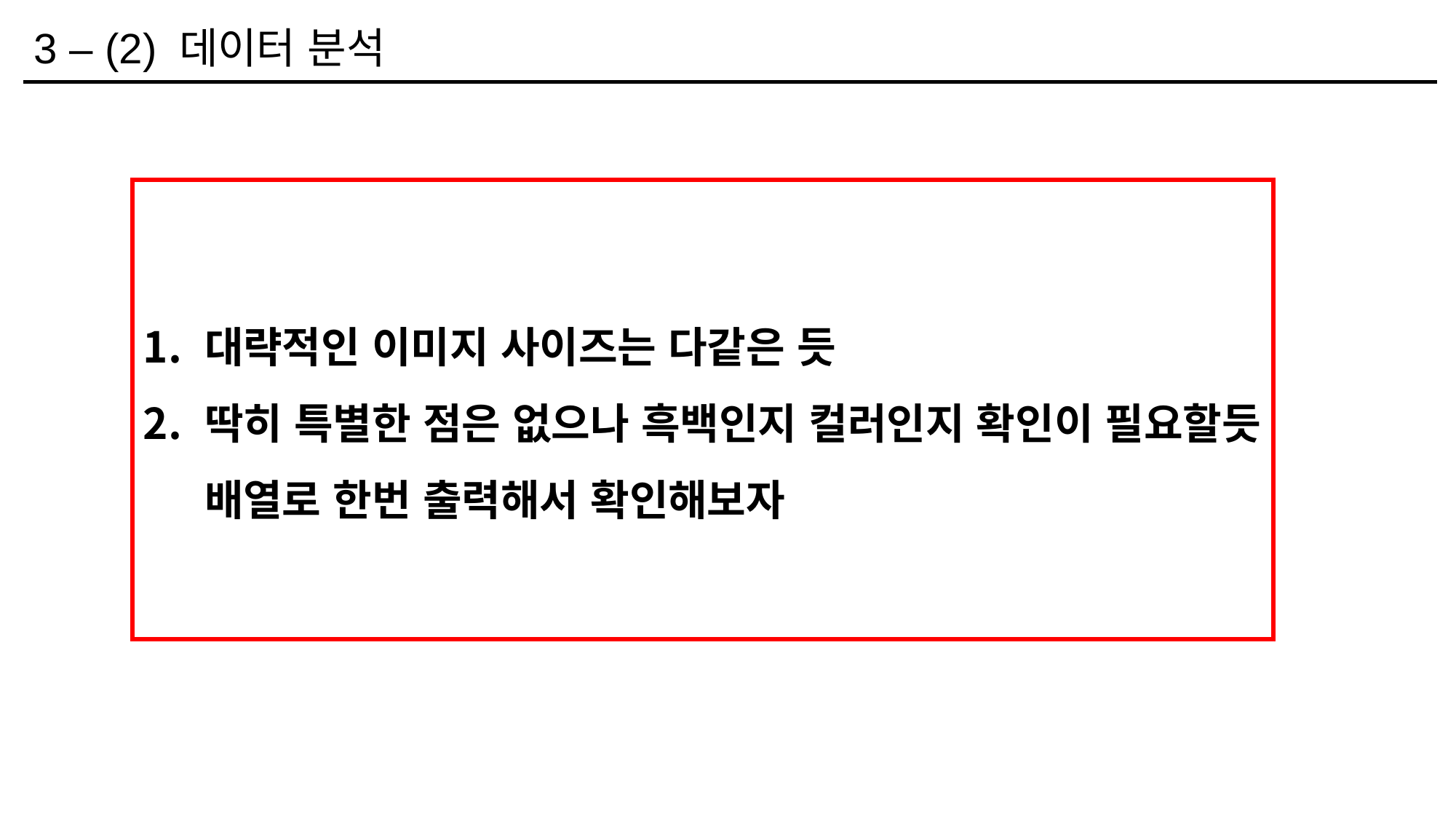

3 – (2) 데이터 분석
대략적인 이미지 사이즈는 다같은 듯
딱히 특별한 점은 없으나 흑백인지 컬러인지 확인이 필요할듯 배열로 한번 출력해서 확인해보자